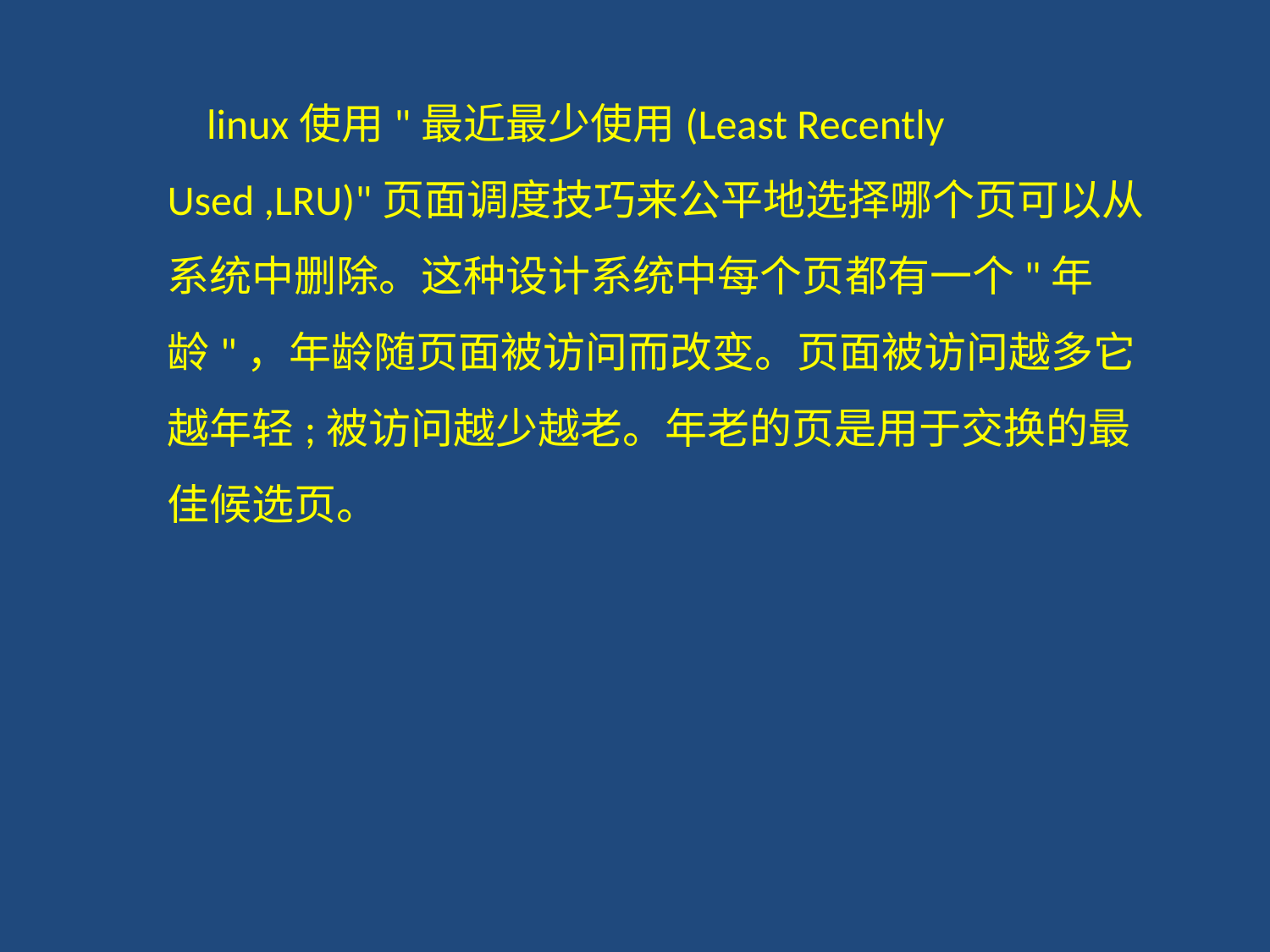

linux使用"最近最少使用(Least Recently Used ,LRU)"页面调度技巧来公平地选择哪个页可以从系统中删除。这种设计系统中每个页都有一个"年龄"，年龄随页面被访问而改变。页面被访问越多它越年轻;被访问越少越老。年老的页是用于交换的最佳候选页。